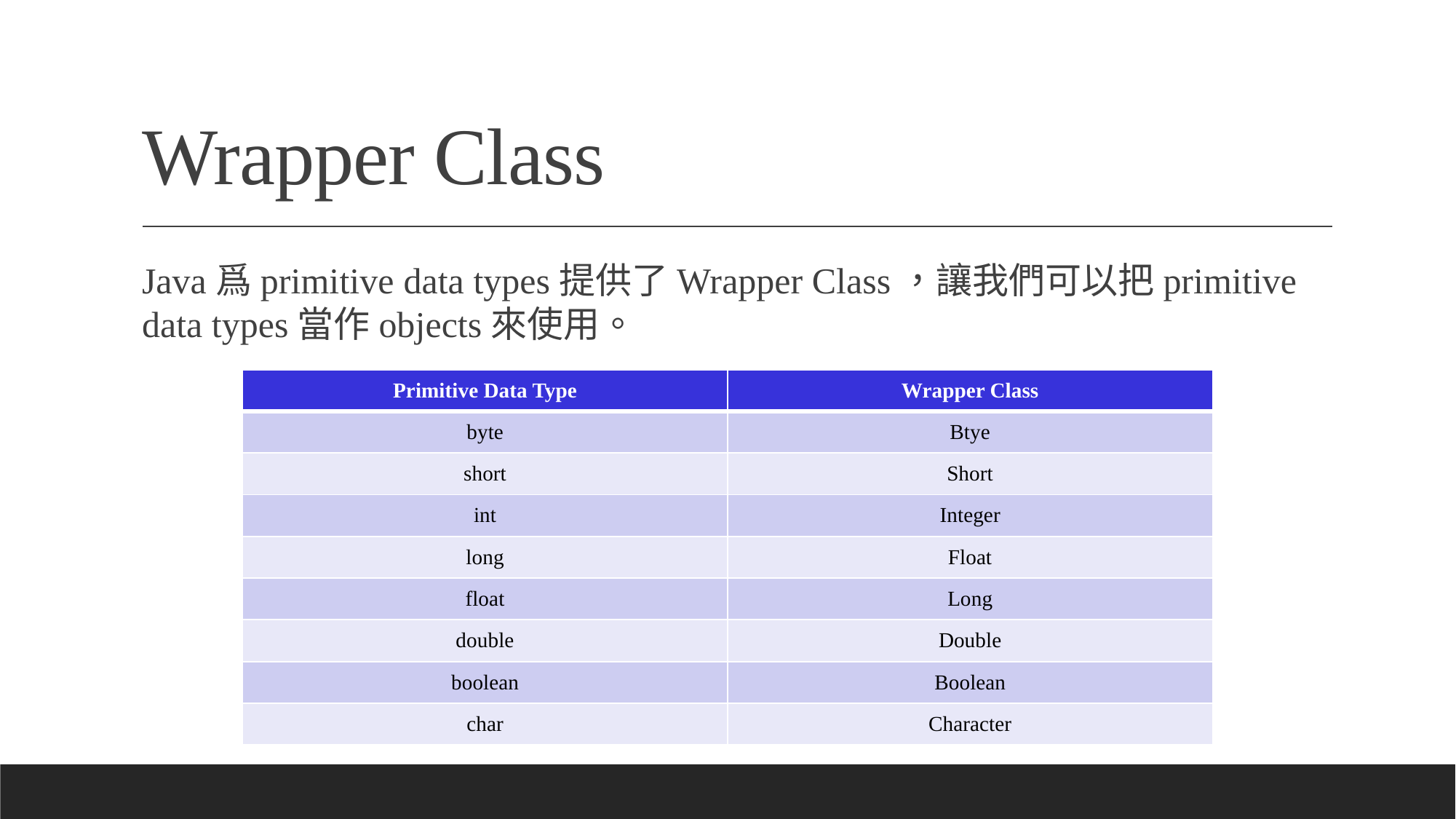

# Wrapper Class
Java爲primitive data types提供了Wrapper Class，讓我們可以把primitive data types當作objects來使用。

| Primitive Data Type | Wrapper Class |
| --- | --- |
| byte | Btye |
| short | Short |
| int | Integer |
| long | Float |
| float | Long |
| double | Double |
| boolean | Boolean |
| char | Character |